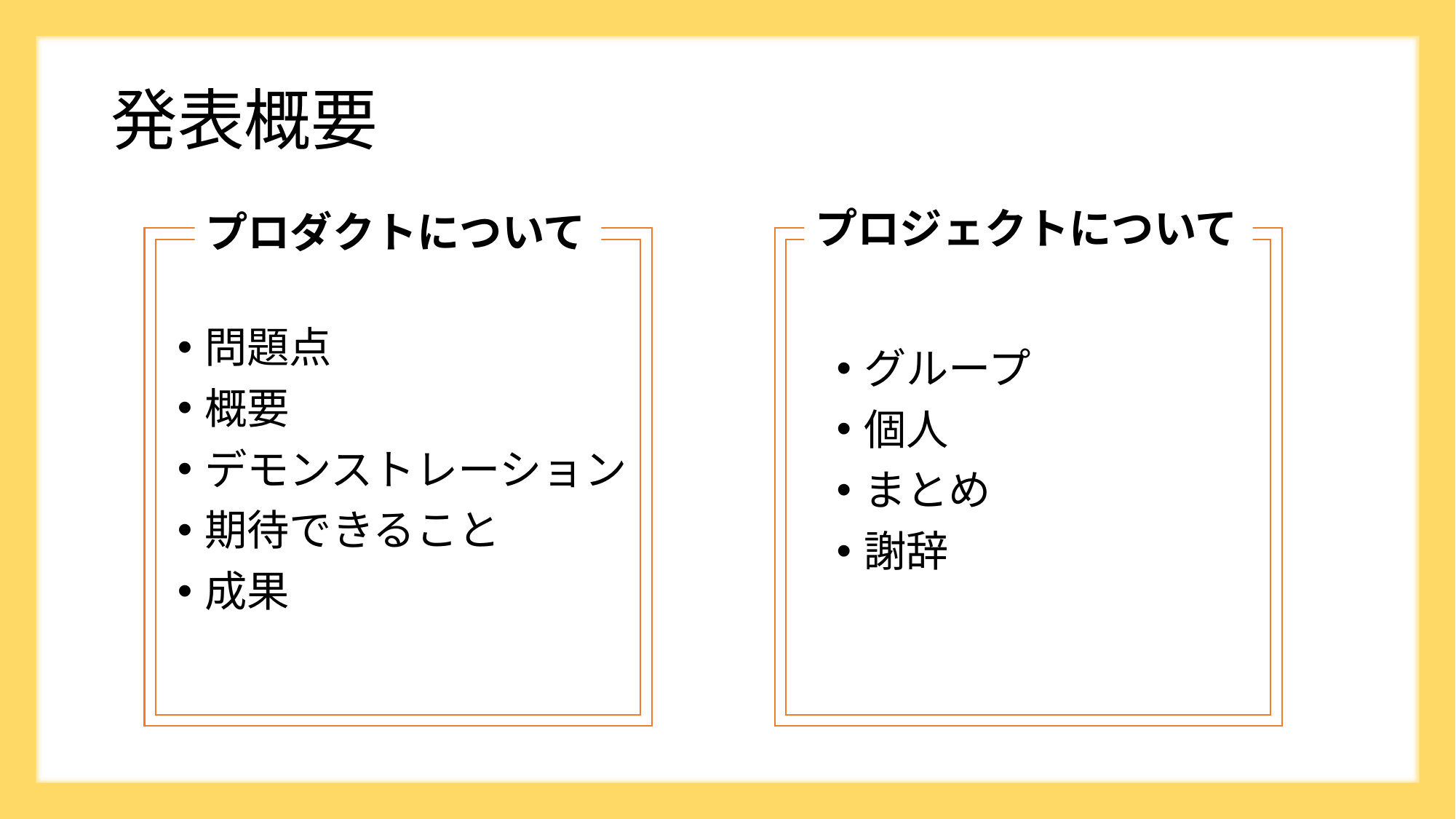

# 発表概要
プロジェクトについて
プロダクトについて

問題点
概要
デモンストレーション
期待できること
成果
グループ
個人
まとめ
謝辞